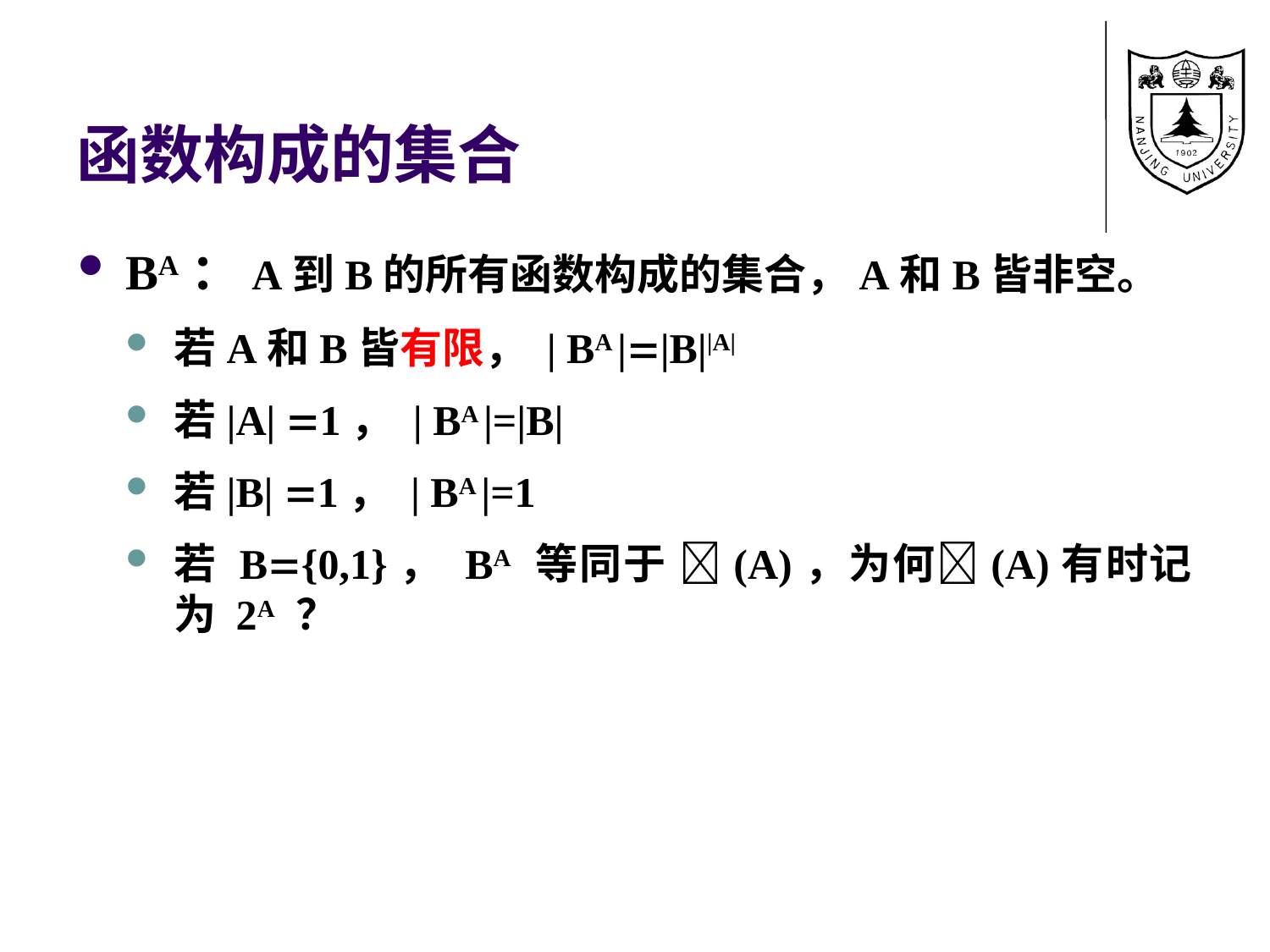

# 函数构成的集合
BA：A到B的所有函数构成的集合，A和B皆非空。
若A和B皆有限， | BA |=|B||A|
若|A| =1， | BA |=|B|
若|B| =1， | BA |=1
若 B={0,1}， BA 等同于 ρ(A)，为何ρ(A)有时记为 2A ？